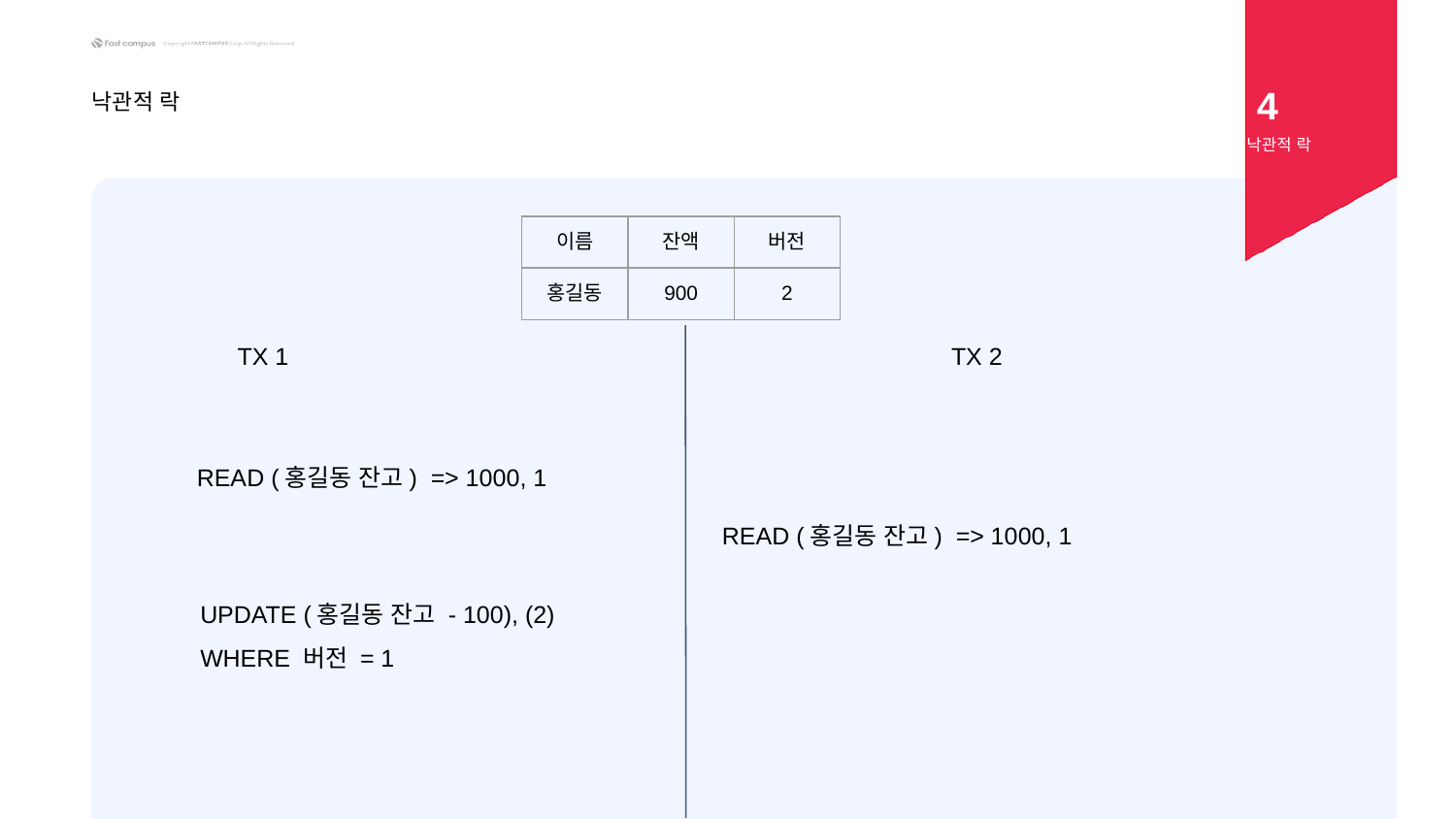

4
낙관적 락
낙관적 락
| 이름 | 잔액 | 버전 |
| --- | --- | --- |
| 홍길동 | 900 | 2 |
TX 1
TX 2
READ (홍길동 잔고)  => 1000, 1
READ (홍길동 잔고)  => 1000, 1

UPDATE (홍길동 잔고 - 100), (2)
WHERE 버전 = 1